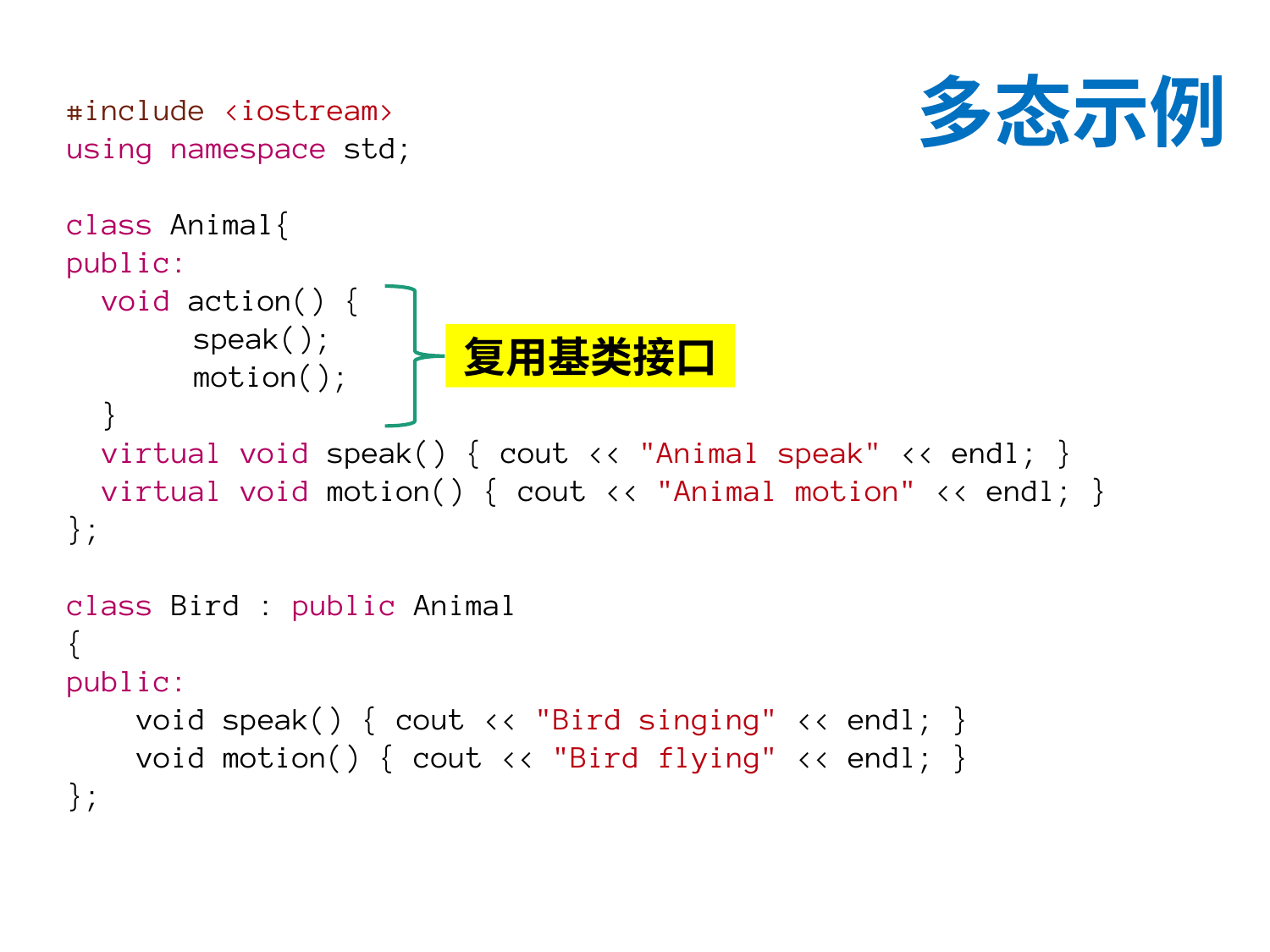

# 多态示例
#include <iostream>
using namespace std;

class Animal{
public:
  void action() {
	speak();
	motion();
  }
  virtual void speak() { cout << "Animal speak" << endl; }
  virtual void motion() { cout << "Animal motion" << endl; }
};

class Bird : public Animal
{
public:
    void speak() { cout << "Bird singing" << endl; }
    void motion() { cout << "Bird flying" << endl; }
};

复用基类接口